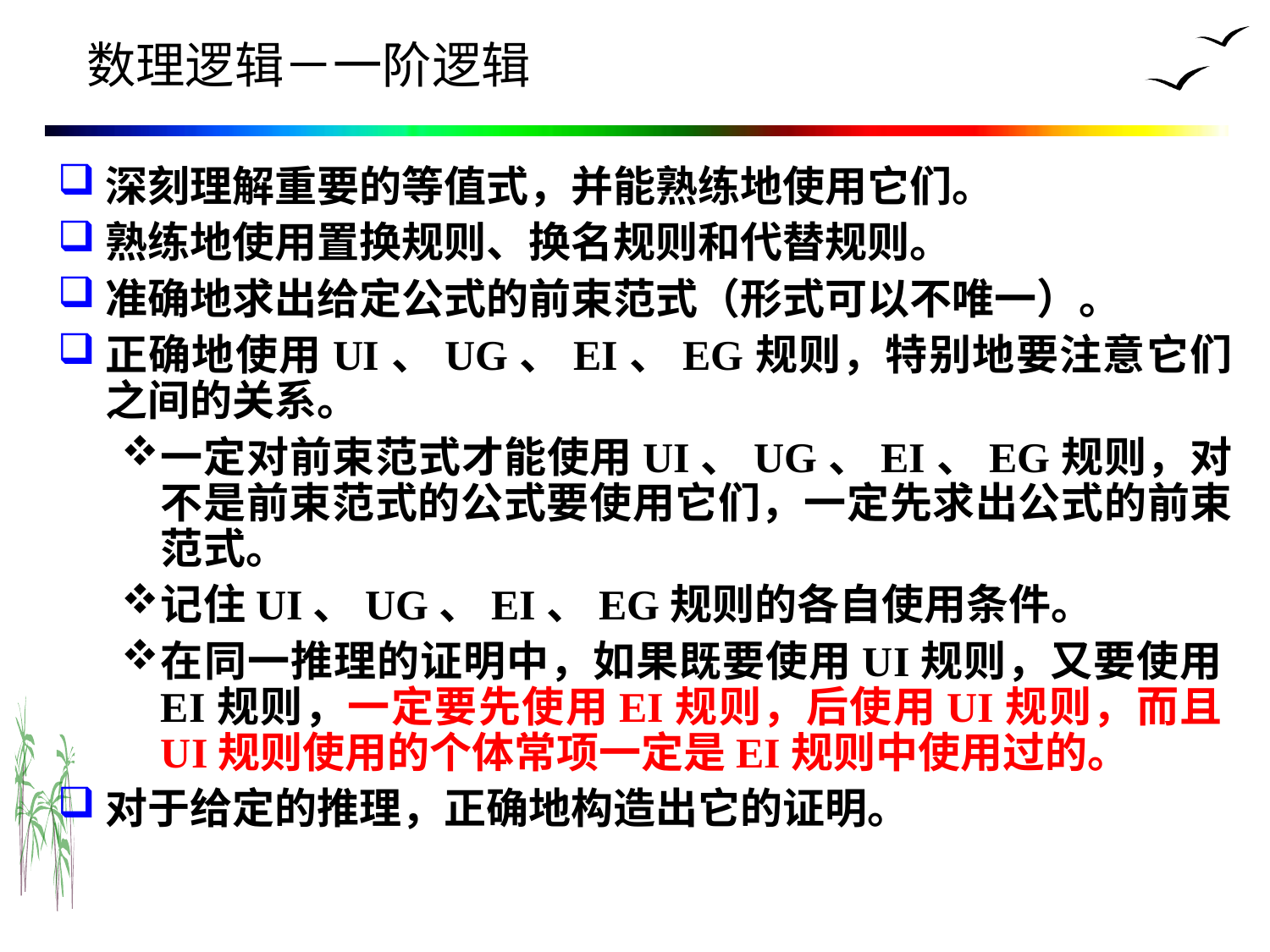

# 数理逻辑－一阶逻辑
深刻理解重要的等值式，并能熟练地使用它们。
熟练地使用置换规则、换名规则和代替规则。
准确地求出给定公式的前束范式（形式可以不唯一）。
正确地使用UI、UG、EI、EG规则，特别地要注意它们之间的关系。
一定对前束范式才能使用UI、UG、EI、EG规则，对不是前束范式的公式要使用它们，一定先求出公式的前束范式。
记住UI、UG、EI、EG规则的各自使用条件。
在同一推理的证明中，如果既要使用UI规则，又要使用EI规则，一定要先使用EI规则，后使用UI规则，而且UI规则使用的个体常项一定是EI规则中使用过的。
对于给定的推理，正确地构造出它的证明。